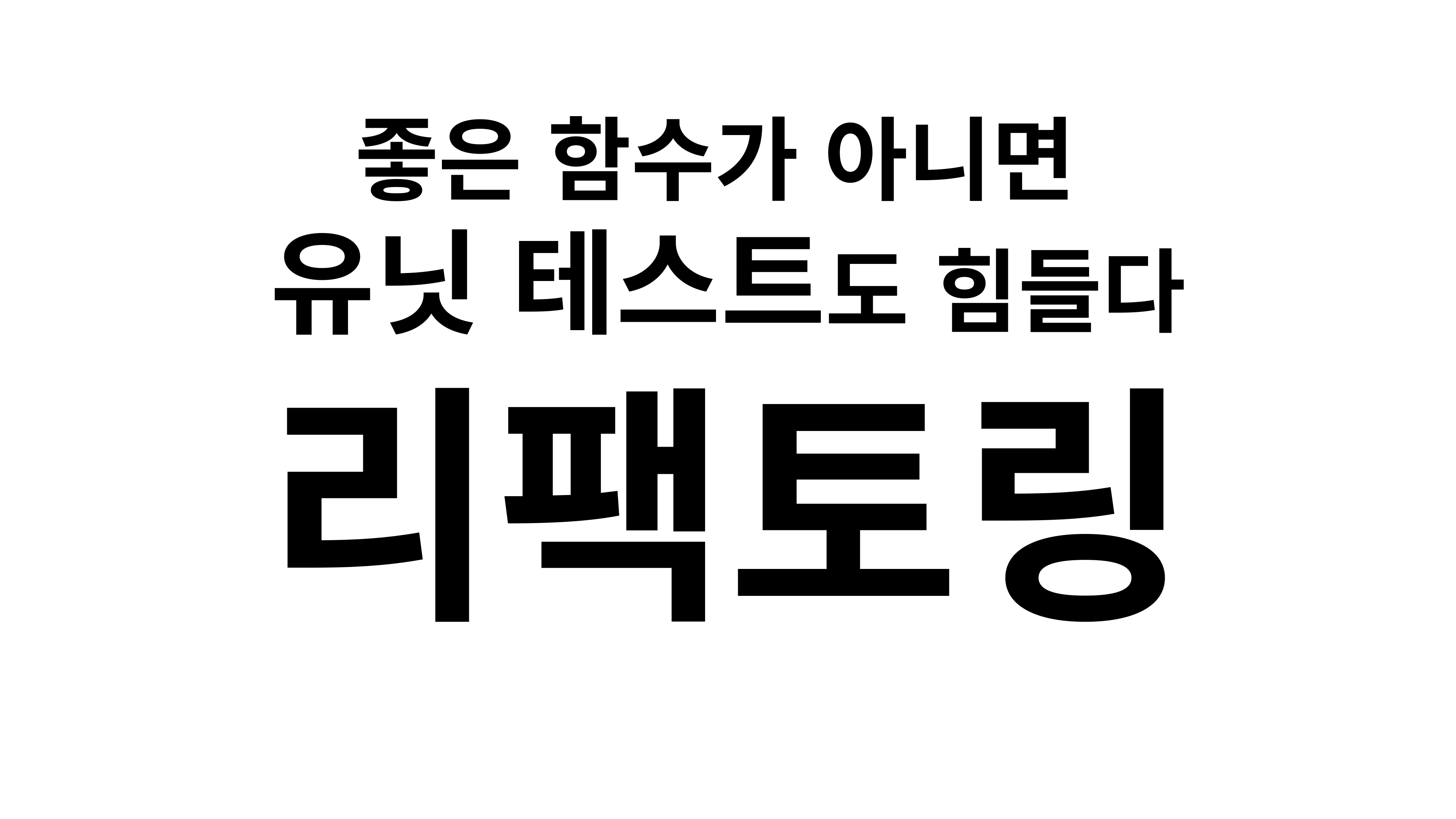

좋은 함수가 아니면
유닛 테스트도 힘들다
리팩토링